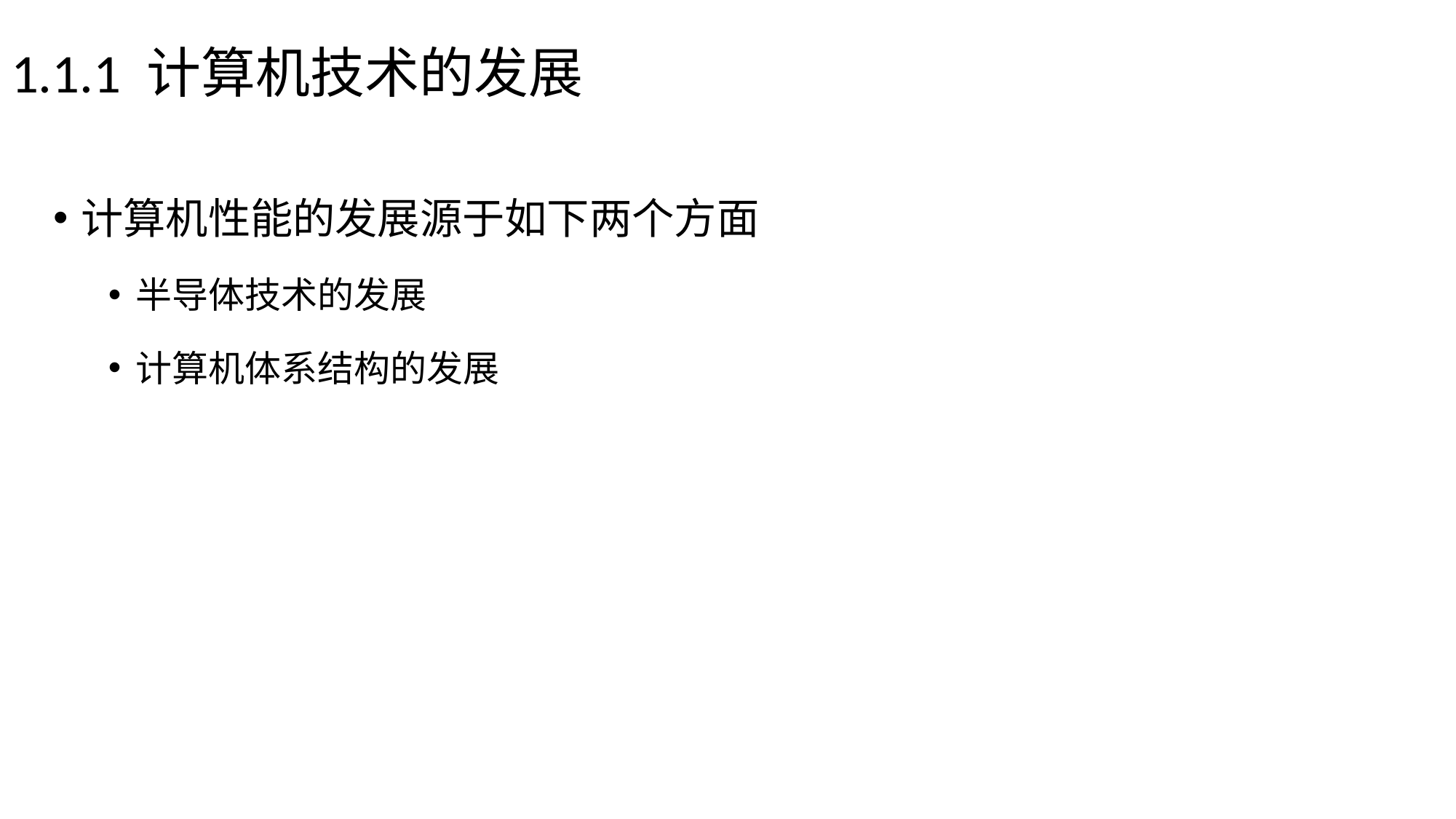

# 1.1.1 计算机技术的发展
计算机性能的发展源于如下两个方面
半导体技术的发展
计算机体系结构的发展